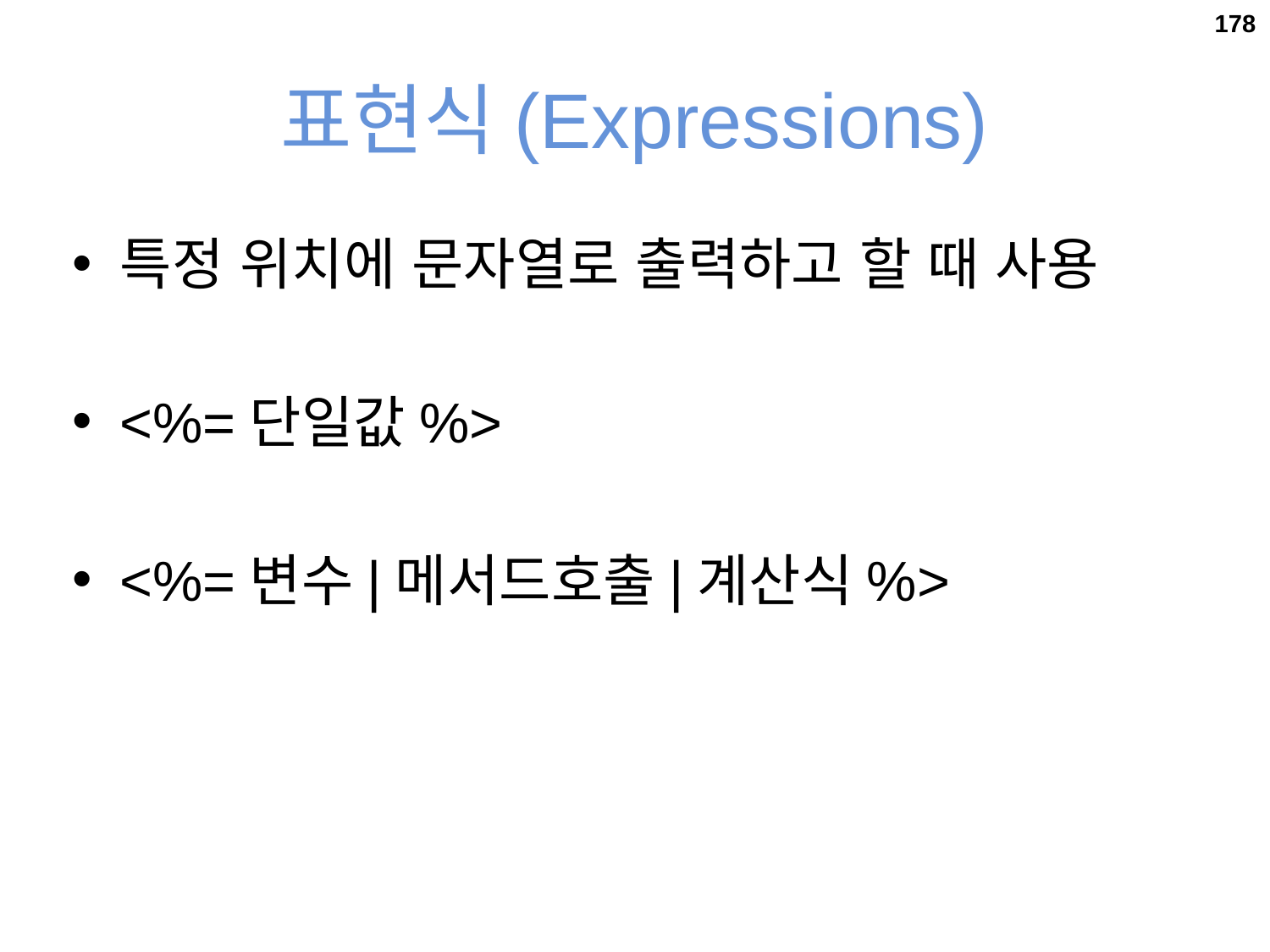

178
# 표현식(Expressions)
특정 위치에 문자열로 출력하고 할 때 사용

<%=단일값%>

<%=변수|메서드호출|계산식%>